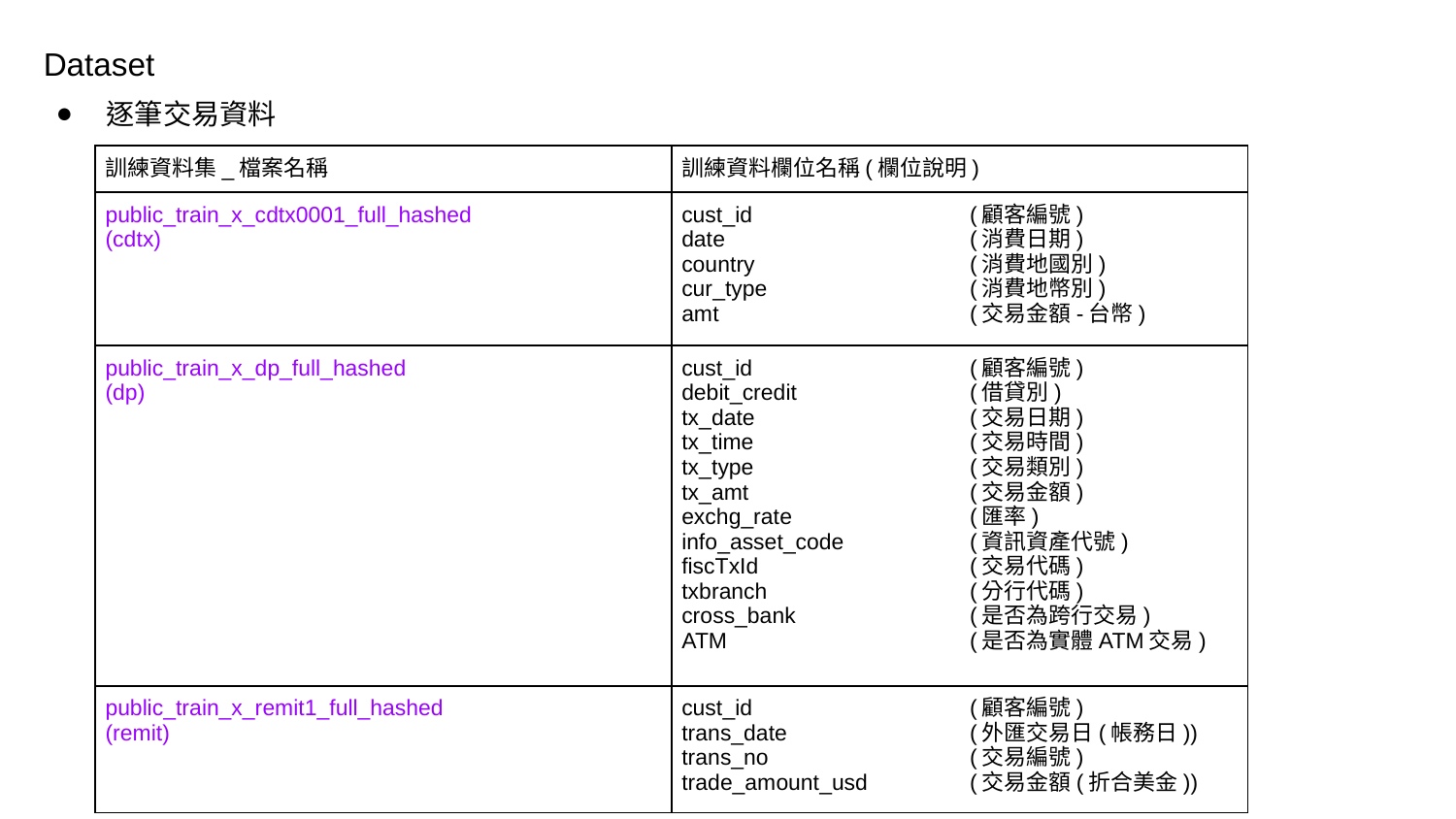

# Dataset

逐筆交易資料
| 訓練資料集\_檔案名稱 | 訓練資料欄位名稱(欄位說明) |  |
| --- | --- | --- |
| public\_train\_x\_cdtx0001\_full\_hashed (cdtx) | cust\_id date country cur\_type amt | (顧客編號) (消費日期) (消費地國別) (消費地幣別) (交易金額-台幣) |
| public\_train\_x\_dp\_full\_hashed (dp) | cust\_id debit\_credit tx\_date tx\_time tx\_type tx\_amt exchg\_rate info\_asset\_code fiscTxId txbranch cross\_bank ATM | (顧客編號) (借貸別) (交易日期) (交易時間) (交易類別) (交易金額) (匯率) (資訊資產代號) (交易代碼) (分行代碼) (是否為跨行交易) (是否為實體ATM交易) |
| public\_train\_x\_remit1\_full\_hashed (remit) | cust\_id trans\_date trans\_no trade\_amount\_usd | (顧客編號) (外匯交易日(帳務日)) (交易編號) (交易金額(折合美金)) |